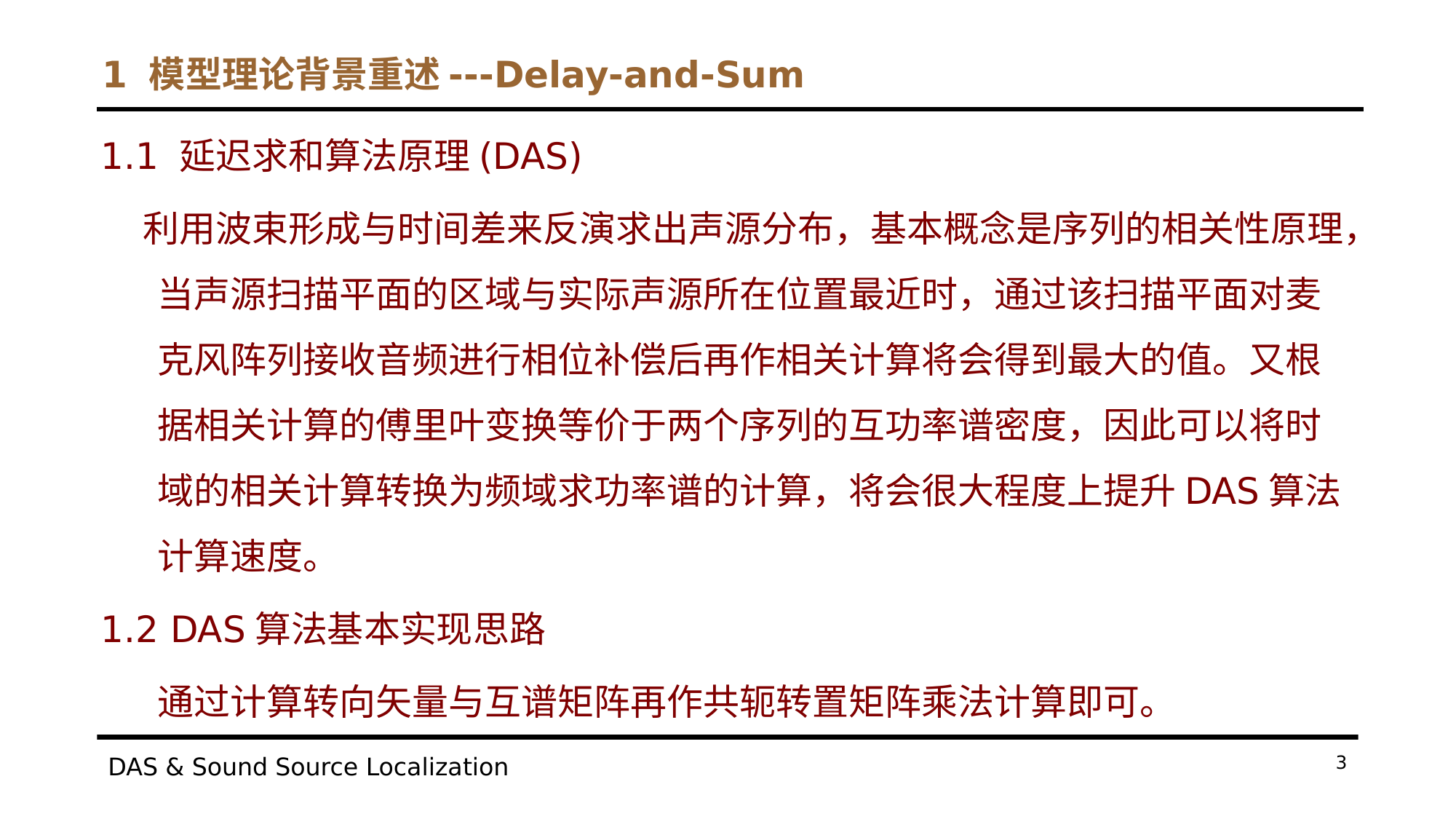

# 1 模型理论背景重述---Delay-and-Sum
1.1 延迟求和算法原理(DAS)
    利用波束形成与时间差来反演求出声源分布，基本概念是序列的相关性原理，当声源扫描平面的区域与实际声源所在位置最近时，通过该扫描平面对麦克风阵列接收音频进行相位补偿后再作相关计算将会得到最大的值。又根据相关计算的傅里叶变换等价于两个序列的互功率谱密度，因此可以将时域的相关计算转换为频域求功率谱的计算，将会很大程度上提升DAS算法计算速度。
1.2 DAS算法基本实现思路
	通过计算转向矢量与互谱矩阵再作共轭转置矩阵乘法计算即可。
3
DAS & Sound Source Localization